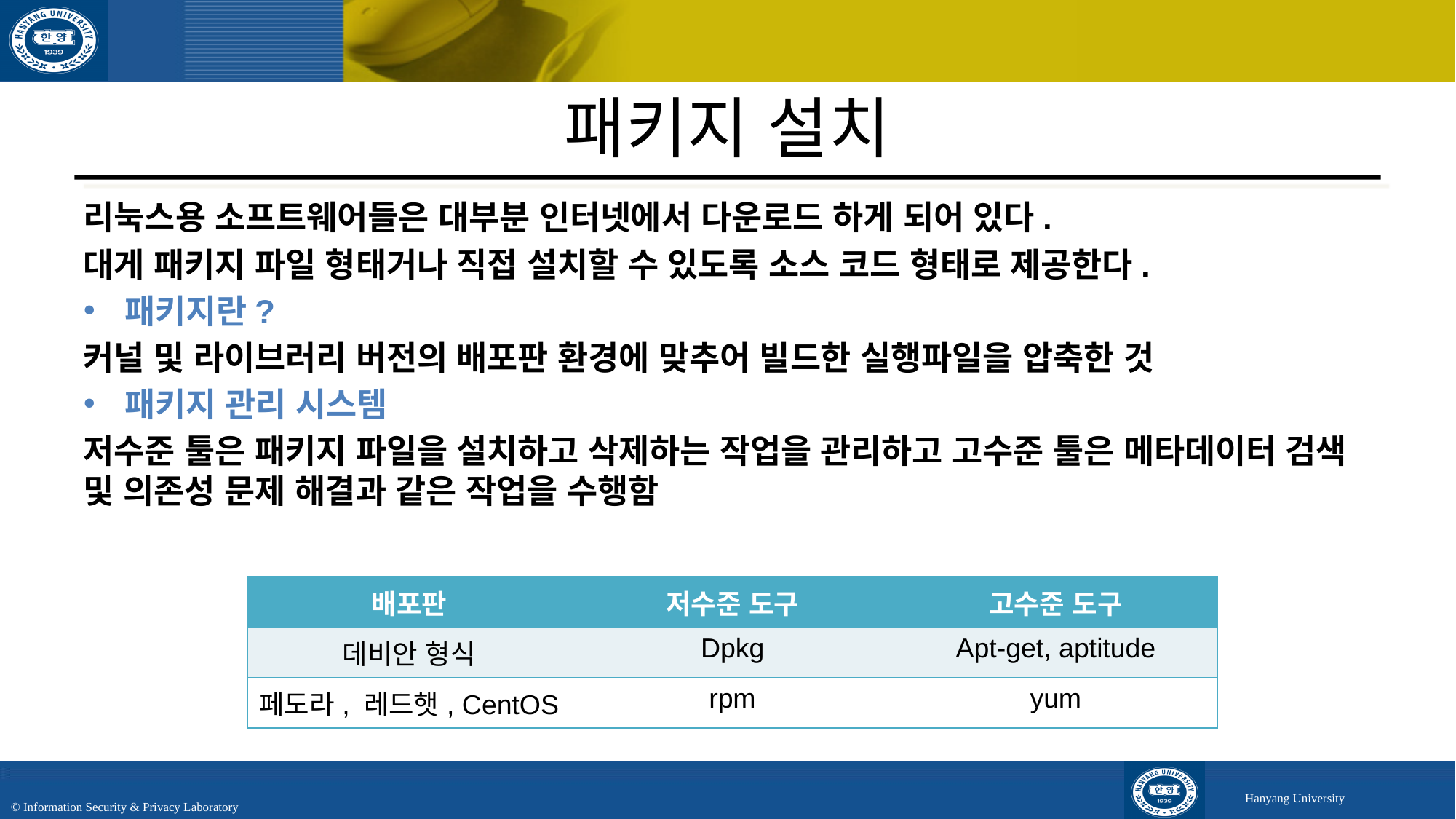

# 패키지 설치
리눅스용 소프트웨어들은 대부분 인터넷에서 다운로드 하게 되어 있다.
대게 패키지 파일 형태거나 직접 설치할 수 있도록 소스 코드 형태로 제공한다.
패키지란?
커널 및 라이브러리 버전의 배포판 환경에 맞추어 빌드한 실행파일을 압축한 것
패키지 관리 시스템
저수준 툴은 패키지 파일을 설치하고 삭제하는 작업을 관리하고 고수준 툴은 메타데이터 검색 및 의존성 문제 해결과 같은 작업을 수행함

| 배포판 | 저수준 도구 | 고수준 도구 |
| --- | --- | --- |
| 데비안 형식 | Dpkg | Apt-get, aptitude |
| 페도라, 레드햇, CentOS | rpm | yum |